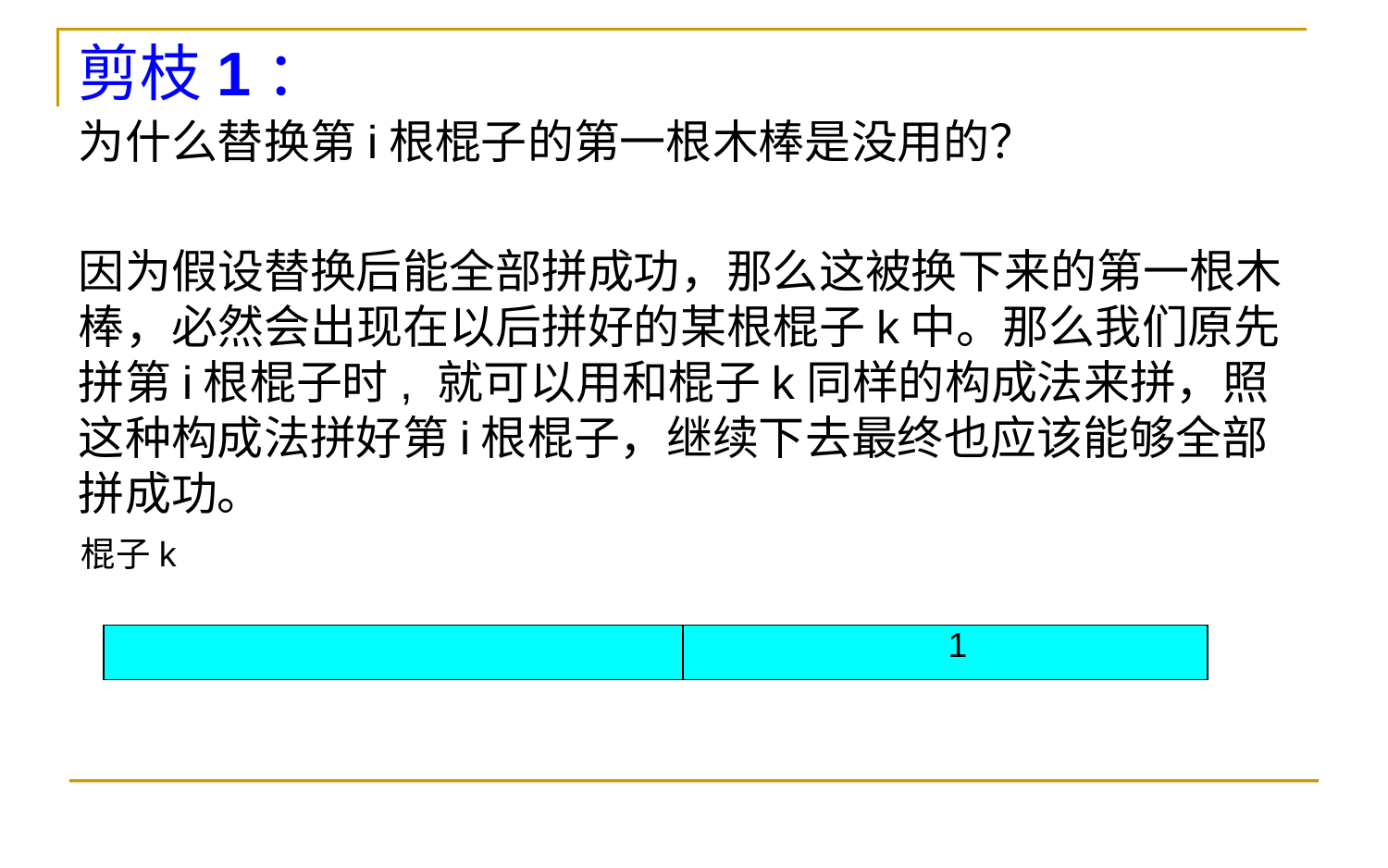

剪枝1：

为什么替换第i根棍子的第一根木棒是没用的？

因为假设替换后能全部拼成功，那么这被换下来的第一根木棒，必然会出现在以后拼好的某根棍子k中。那么我们原先拼第i根棍子时, 就可以用和棍子k同样的构成法来拼，照这种构成法拼好第i根棍子，继续下去最终也应该能够全部拼成功。

棍子k
1